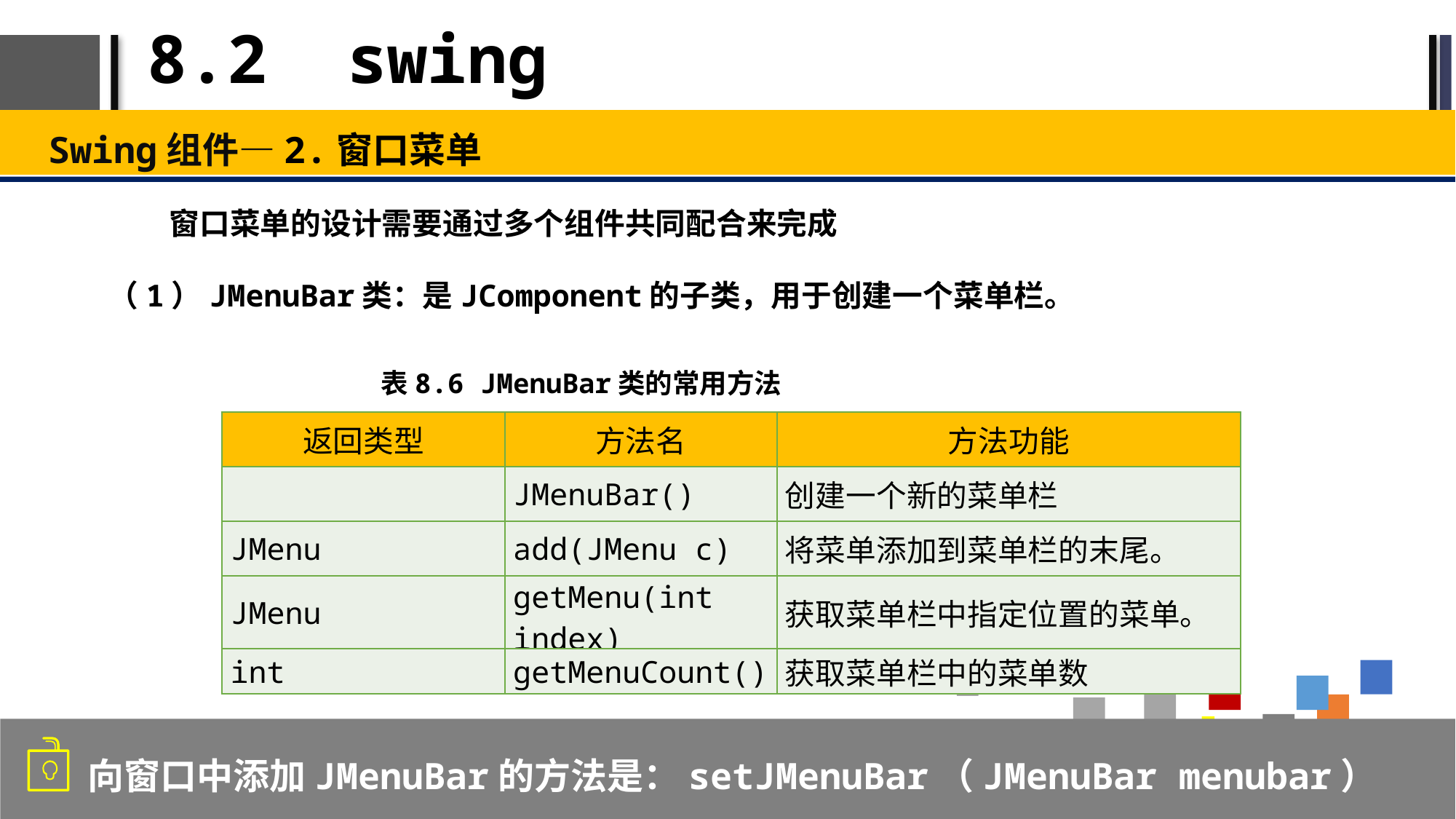

# 8.2  swing

Swing组件—2.窗口菜单

窗口菜单的设计需要通过多个组件共同配合来完成
（1）JMenuBar类：是JComponent的子类，用于创建一个菜单栏。
表8.6 JMenuBar类的常用方法
| 返回类型 | 方法名 | 方法功能 |
| --- | --- | --- |
|  | JMenuBar() | 创建一个新的菜单栏 |
| JMenu | add(JMenu c) | 将菜单添加到菜单栏的末尾。 |
| JMenu | getMenu(int index) | 获取菜单栏中指定位置的菜单。 |
| int | getMenuCount() | 获取菜单栏中的菜单数 |

向窗口中添加JMenuBar的方法是：setJMenuBar（JMenuBar menubar）